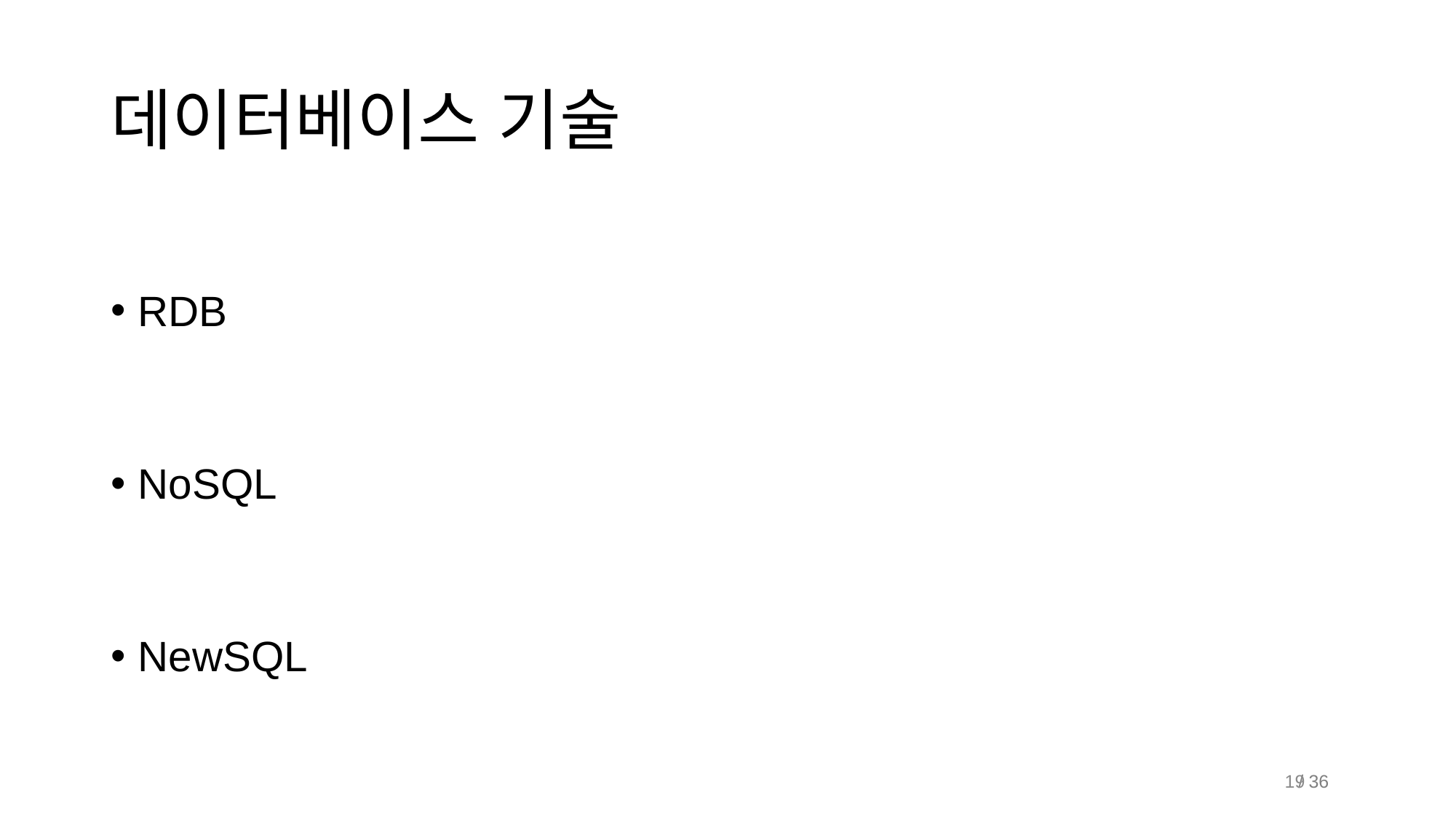

# 데이터베이스 기술

RDB

NoSQL

NewSQL
19